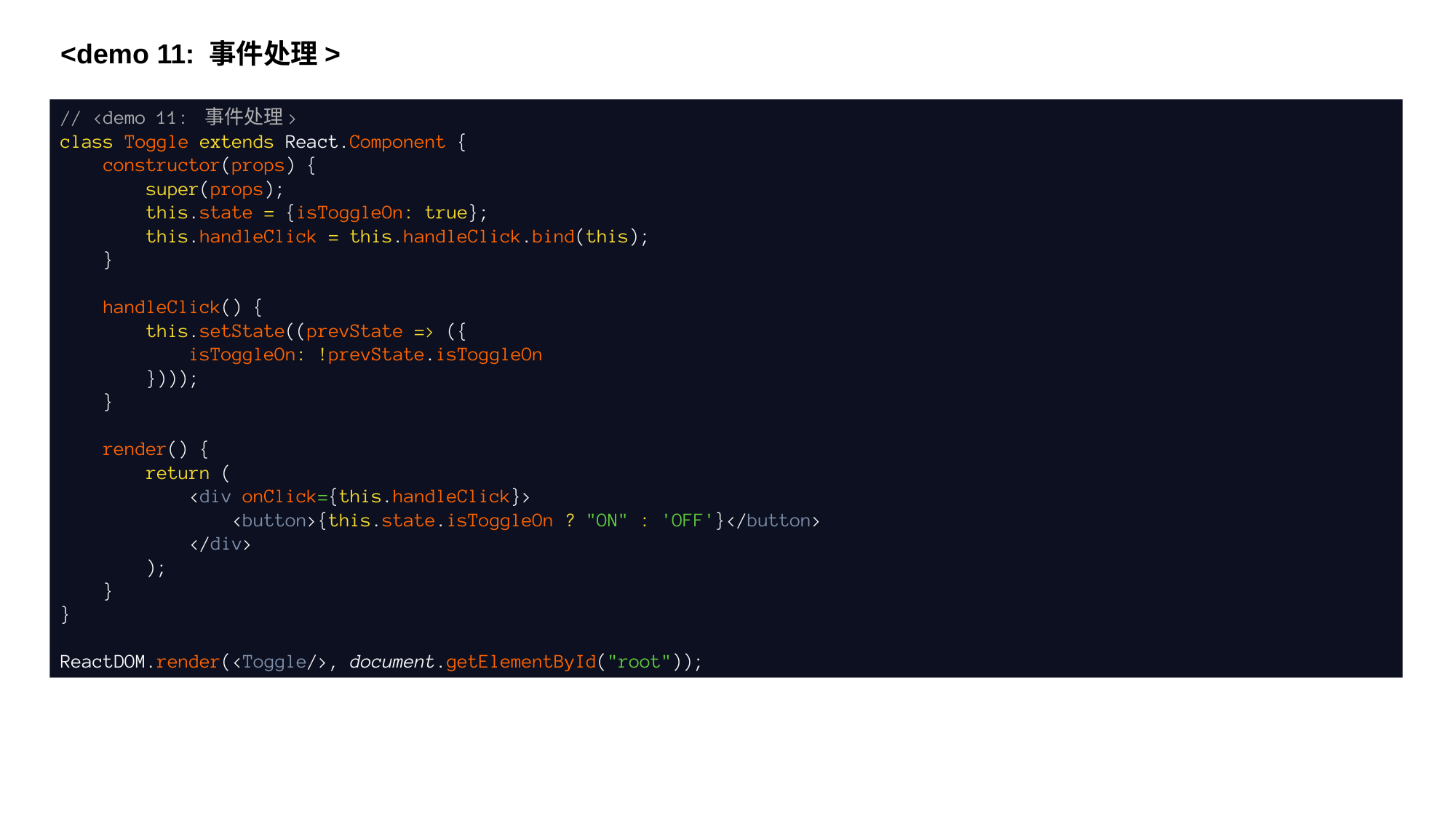

<demo 11: 事件处理>
// <demo 11: 事件处理>
class Toggle extends React.Component {
    constructor(props) {
        super(props);
        this.state = {isToggleOn: true};
        this.handleClick = this.handleClick.bind(this);
    }
    handleClick() {
        this.setState((prevState => ({
            isToggleOn: !prevState.isToggleOn
        })));
    }
    render() {
        return (
            <div onClick={this.handleClick}>
                <button>{this.state.isToggleOn ? "ON" : 'OFF'}</button>
            </div>
        );
    }
}
ReactDOM.render(<Toggle/>, document.getElementById("root"));